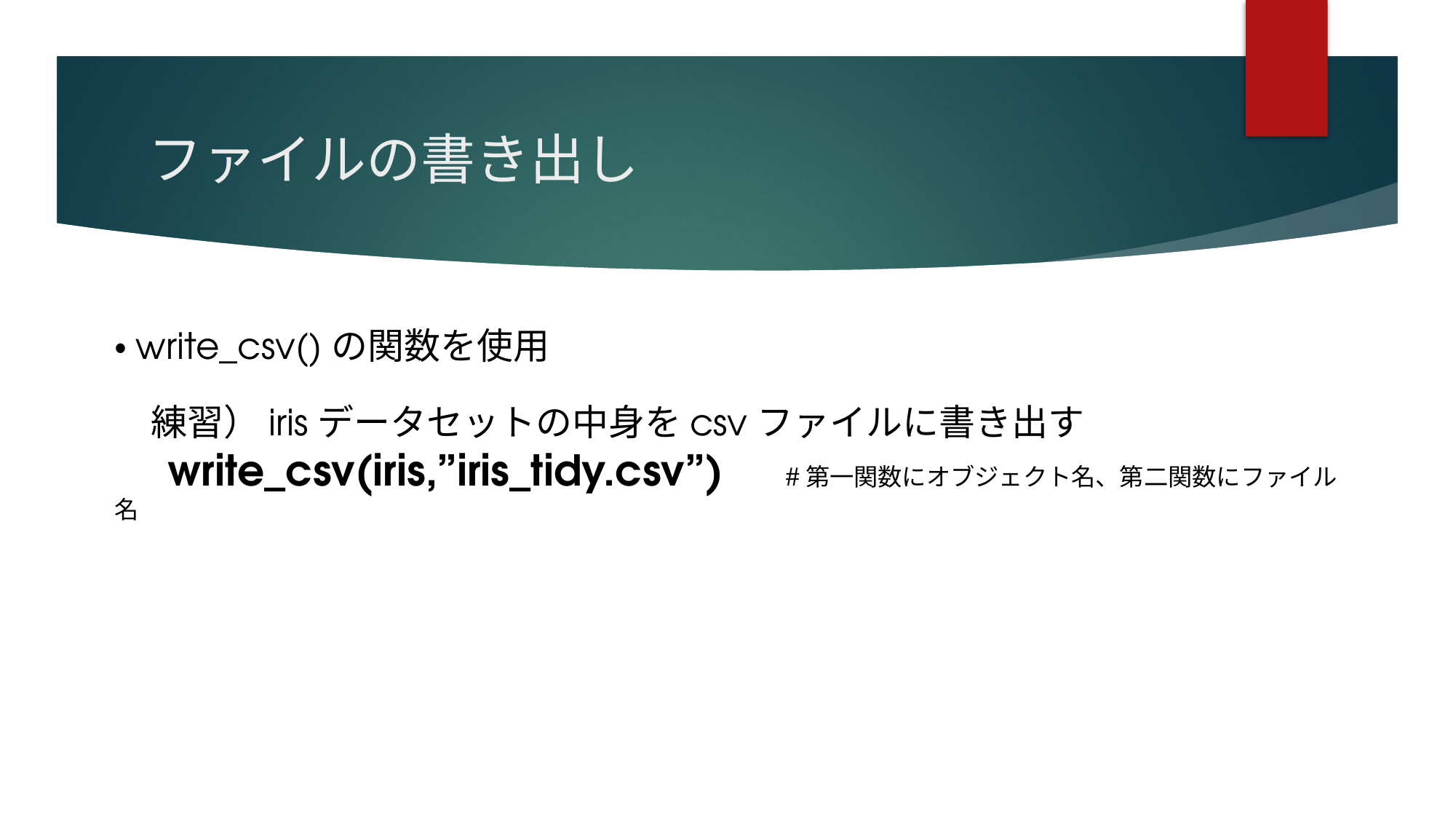

# ファイルの書き出し
・write_csv()の関数を使用

　練習）irisデータセットの中身をcsvファイルに書き出す
　write_csv(iris,”iris_tidy.csv”)　#第一関数にオブジェクト名、第二関数にファイル名